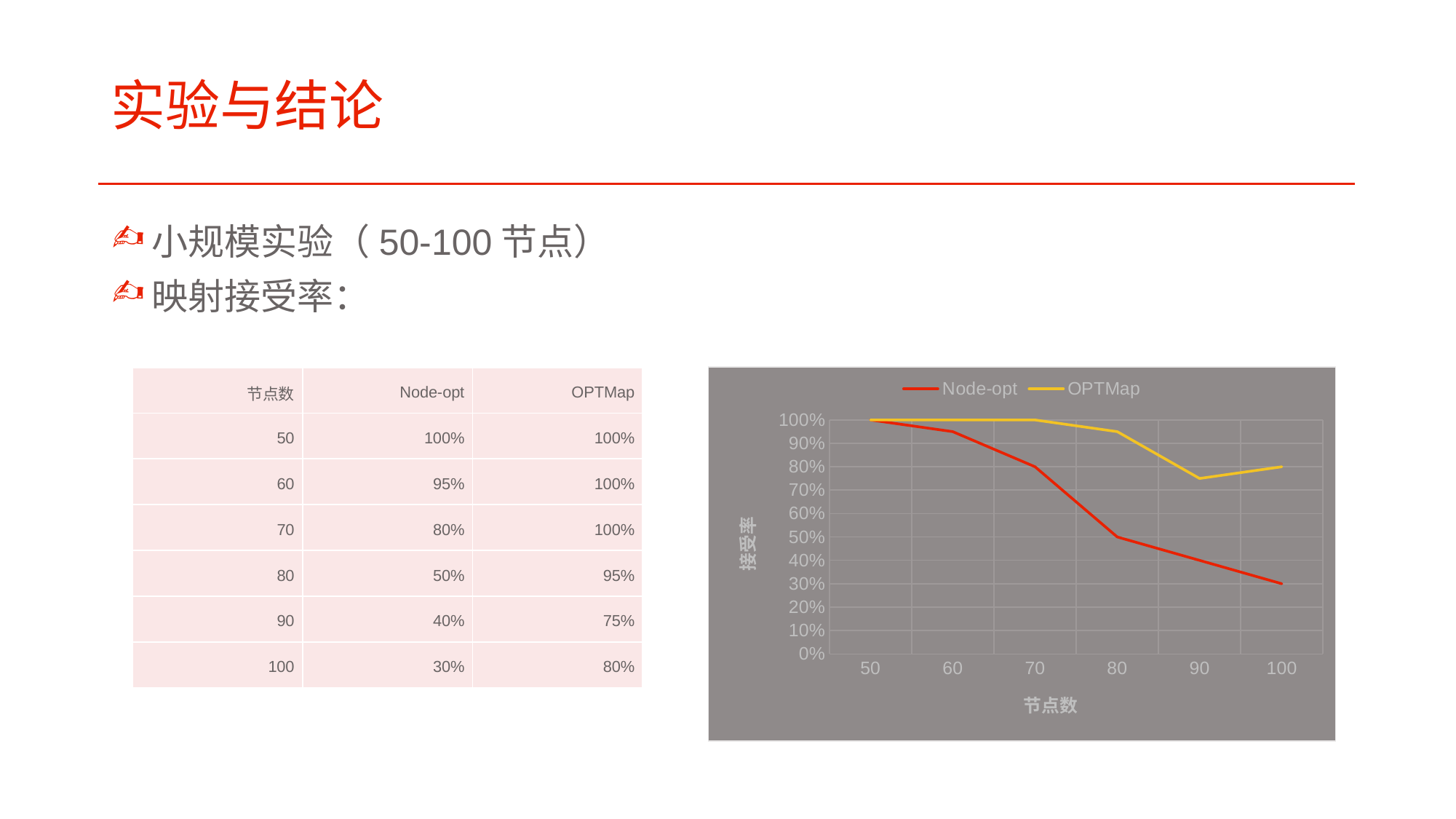

# 实验与结论
小规模实验（50-100节点）
映射接受率：

### Chart

| Category | Node-opt | OPTMap |
|---|---|---|
| 50 | 1.0 | 1.0 |
| 60 | 0.95 | 1.0 |
| 70 | 0.8 | 1.0 |
| 80 | 0.5 | 0.95 |
| 90 | 0.4 | 0.75 |
| 100 | 0.3 | 0.8 |
| 节点数 | Node-opt | OPTMap |
| --- | --- | --- |
| 50 | 100% | 100% |
| 60 | 95% | 100% |
| 70 | 80% | 100% |
| 80 | 50% | 95% |
| 90 | 40% | 75% |
| 100 | 30% | 80% |